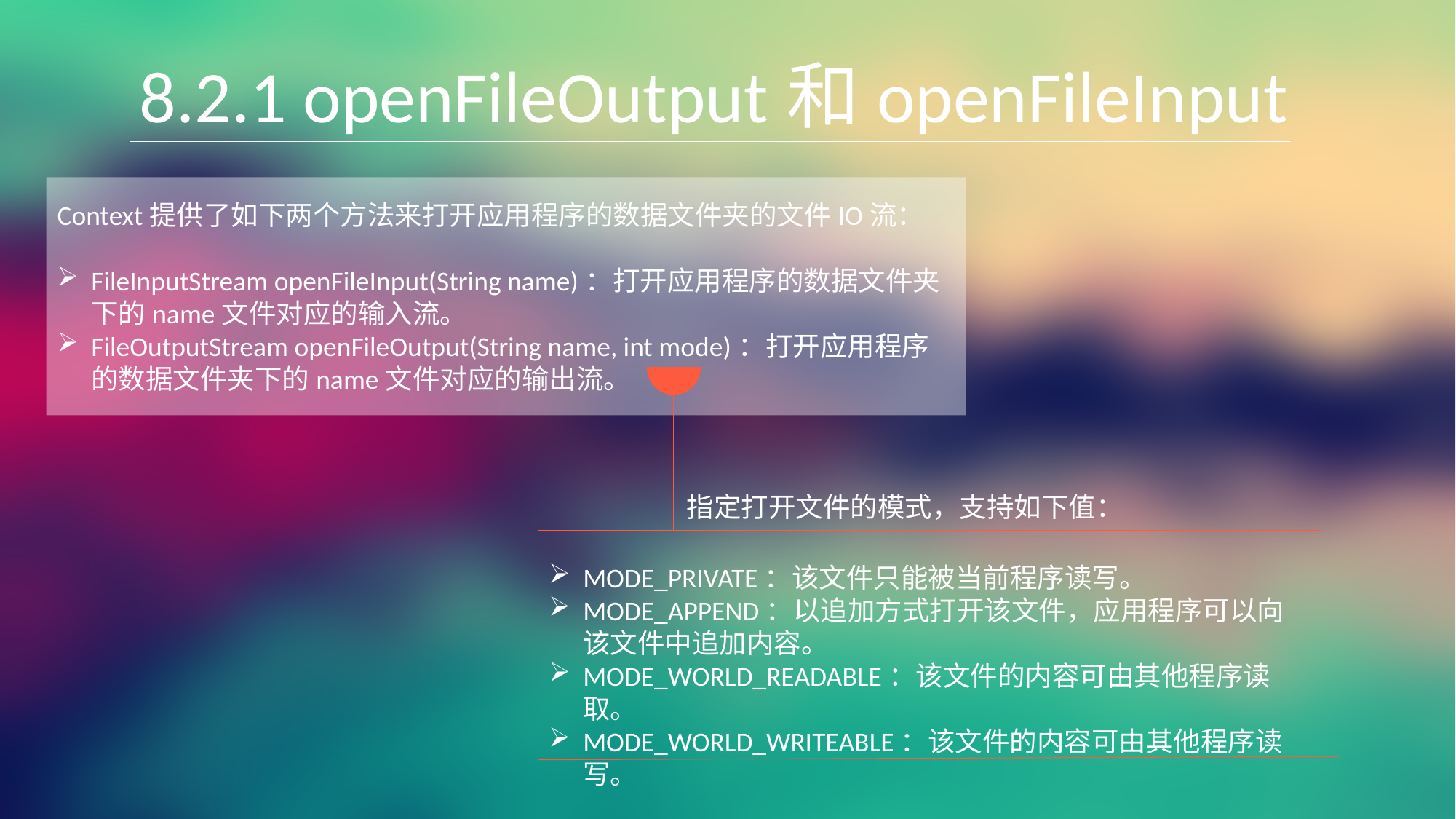

8.2.1 openFileOutput和openFileInput
Context提供了如下两个方法来打开应用程序的数据文件夹的文件IO流：

FileInputStream openFileInput(String name)：打开应用程序的数据文件夹下的name文件对应的输入流。
FileOutputStream openFileOutput(String name, int mode)：打开应用程序的数据文件夹下的name文件对应的输出流。

指定打开文件的模式，支持如下值：
MODE_PRIVATE：该文件只能被当前程序读写。
MODE_APPEND：以追加方式打开该文件，应用程序可以向该文件中追加内容。
MODE_WORLD_READABLE：该文件的内容可由其他程序读取。
MODE_WORLD_WRITEABLE：该文件的内容可由其他程序读写。